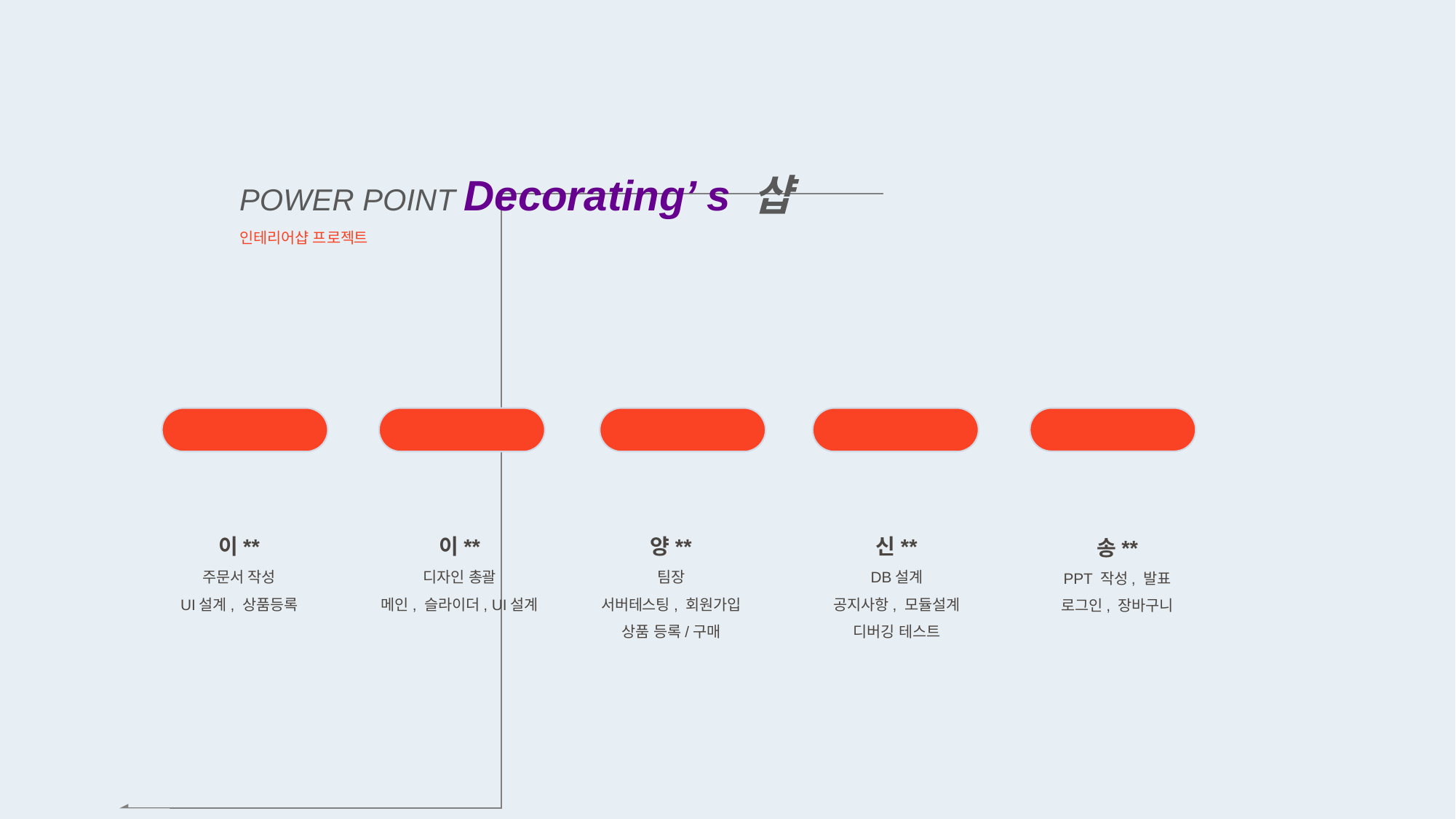

POWER POINT Decorating’ s 샵
인테리어샵 프로젝트
팀원 4 ▼
이**
디자인 총괄
메인, 슬라이더, UI설계

팀원 3 ▼
양**
팀장
서버테스팅, 회원가입
상품 등록/구매
팀원 1 ▼
송**
PPT 작성, 발표
로그인, 장바구니
팀원 5 ▼
이**
주문서 작성
UI설계, 상품등록
팀원 2▼
신**
DB설계
공지사항, 모듈설계
디버깅 테스트